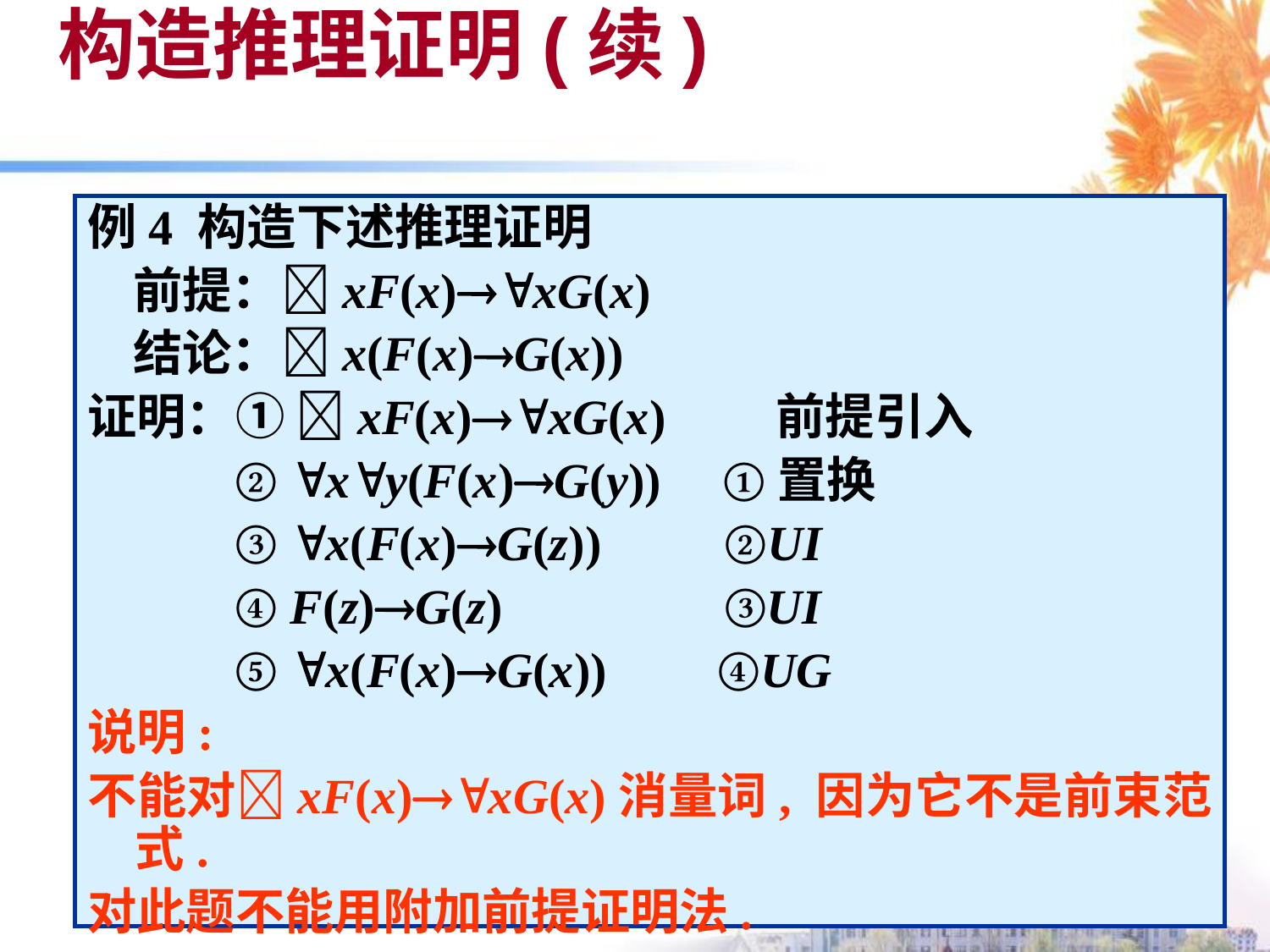

# 构造推理证明(续)
例4 构造下述推理证明
   前提：∃xF(x)→∀xG(x)
   结论：∀x(F(x)→G(x))
证明：① ∃xF(x)→∀xG(x)        前提引入
            ② ∀x∀y(F(x)→G(y))     ①置换
            ③ ∀x(F(x)→G(z))          ②UI
            ④ F(z)→G(z)                  ③UI
            ⑤ ∀x(F(x)→G(x))         ④UG
说明:
不能对∃xF(x)→∀xG(x)消量词, 因为它不是前束范式.
对此题不能用附加前提证明法.
32